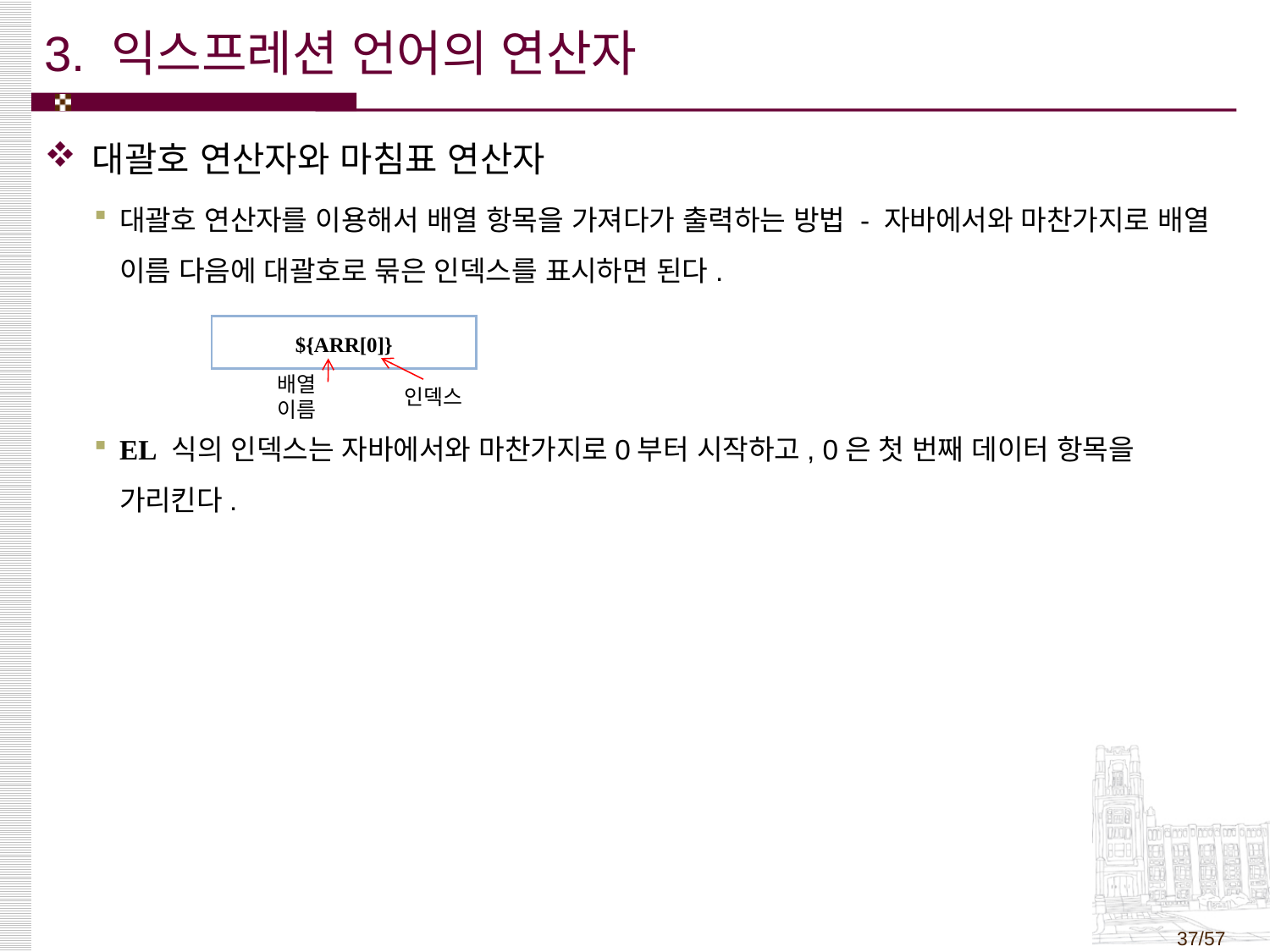

# 3. 익스프레션 언어의 연산자
대괄호 연산자와 마침표 연산자
대괄호 연산자를 이용해서 배열 항목을 가져다가 출력하는 방법 - 자바에서와 마찬가지로 배열 이름 다음에 대괄호로 묶은 인덱스를 표시하면 된다.

EL 식의 인덱스는 자바에서와 마찬가지로0부터 시작하고, 0은 첫 번째 데이터 항목을 가리킨다.

| ${ARR[0]} |
| --- |
배열 이름
인덱스